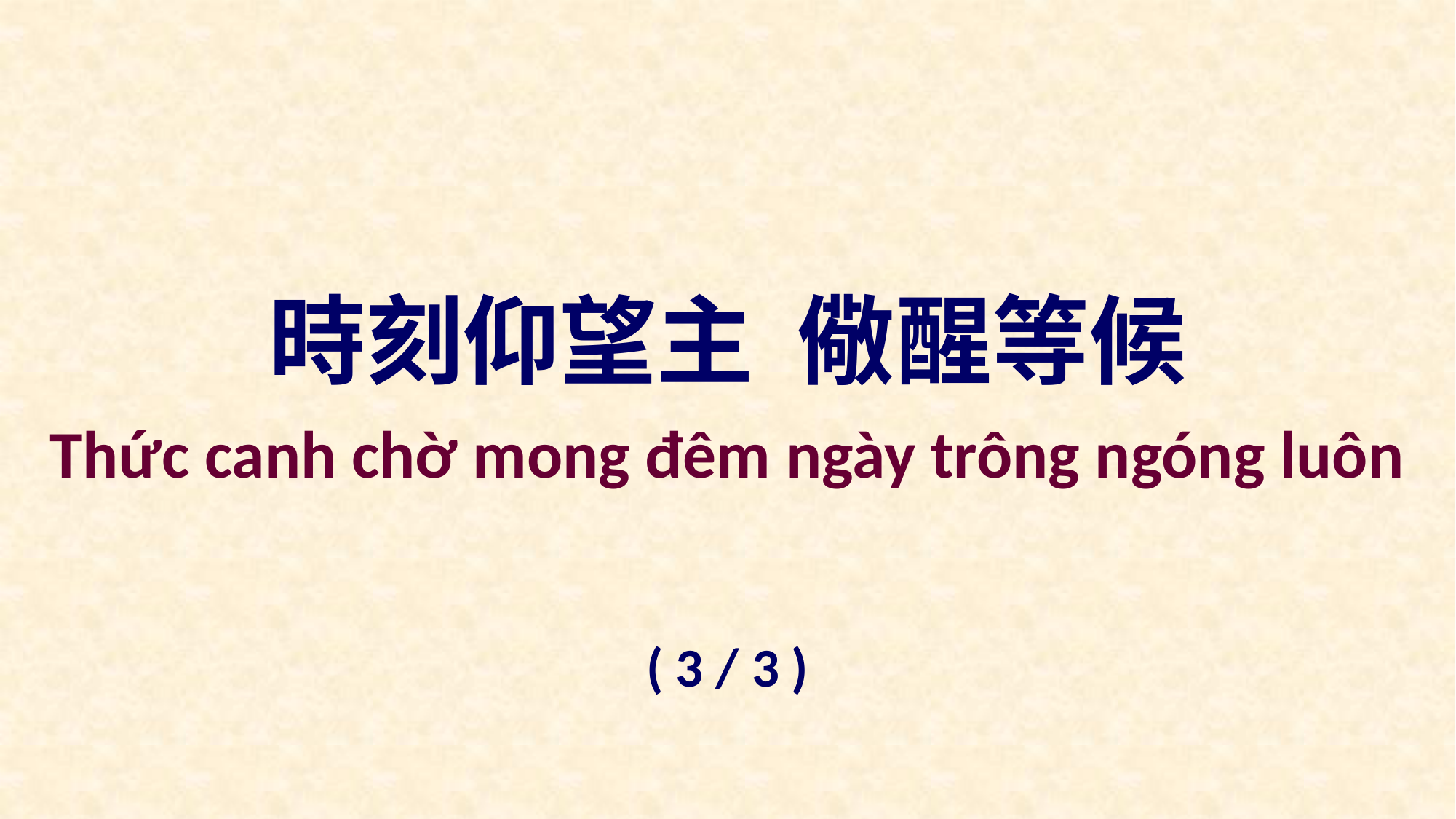

時刻仰望主  儆醒等候
Thức canh chờ mong đêm ngày trông ngóng luôn
( 3 / 3 )